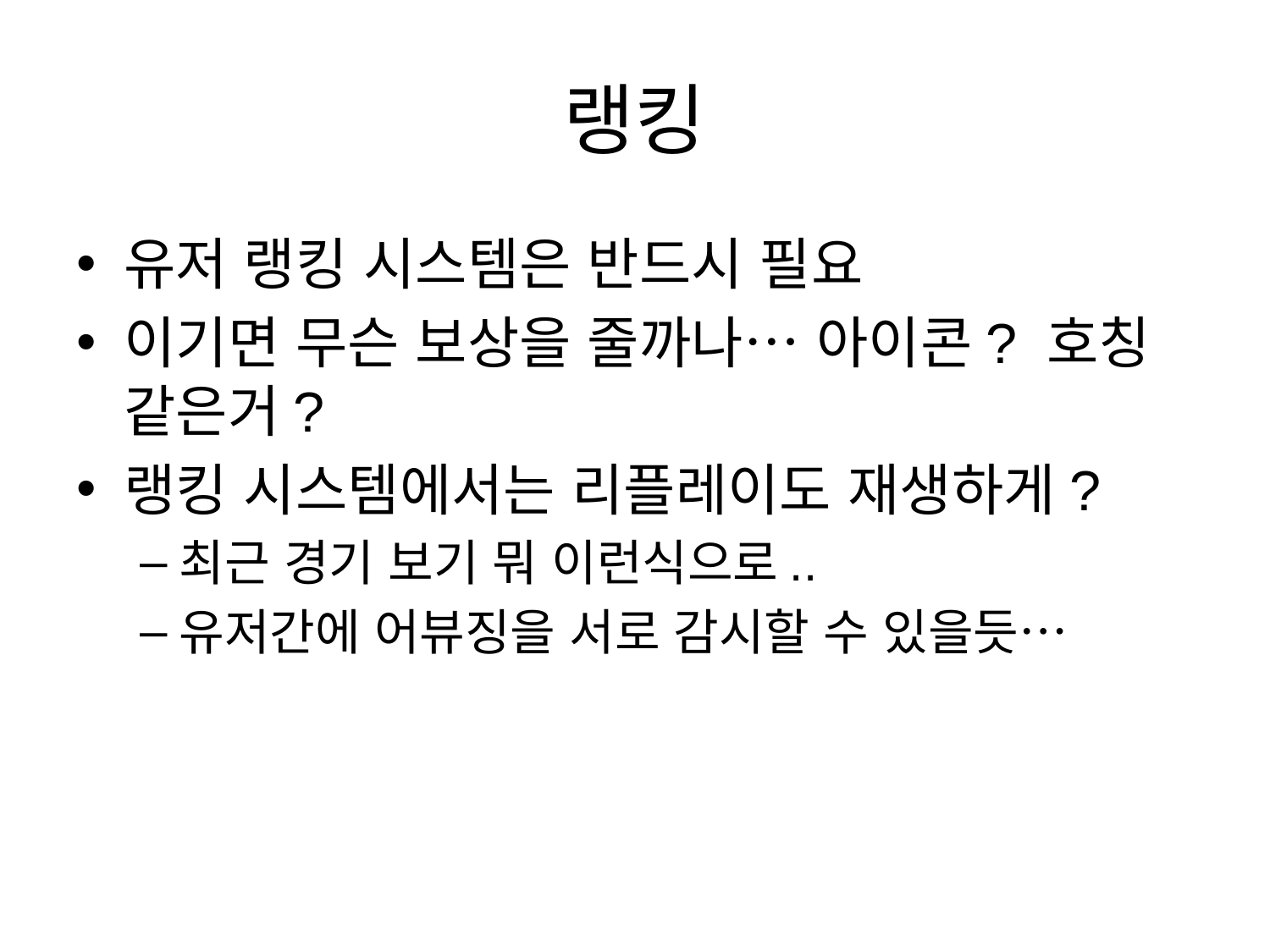

# 랭킹
유저 랭킹 시스템은 반드시 필요
이기면 무슨 보상을 줄까나… 아이콘? 호칭 같은거?
랭킹 시스템에서는 리플레이도 재생하게?
최근 경기 보기 뭐 이런식으로..
유저간에 어뷰징을 서로 감시할 수 있을듯…